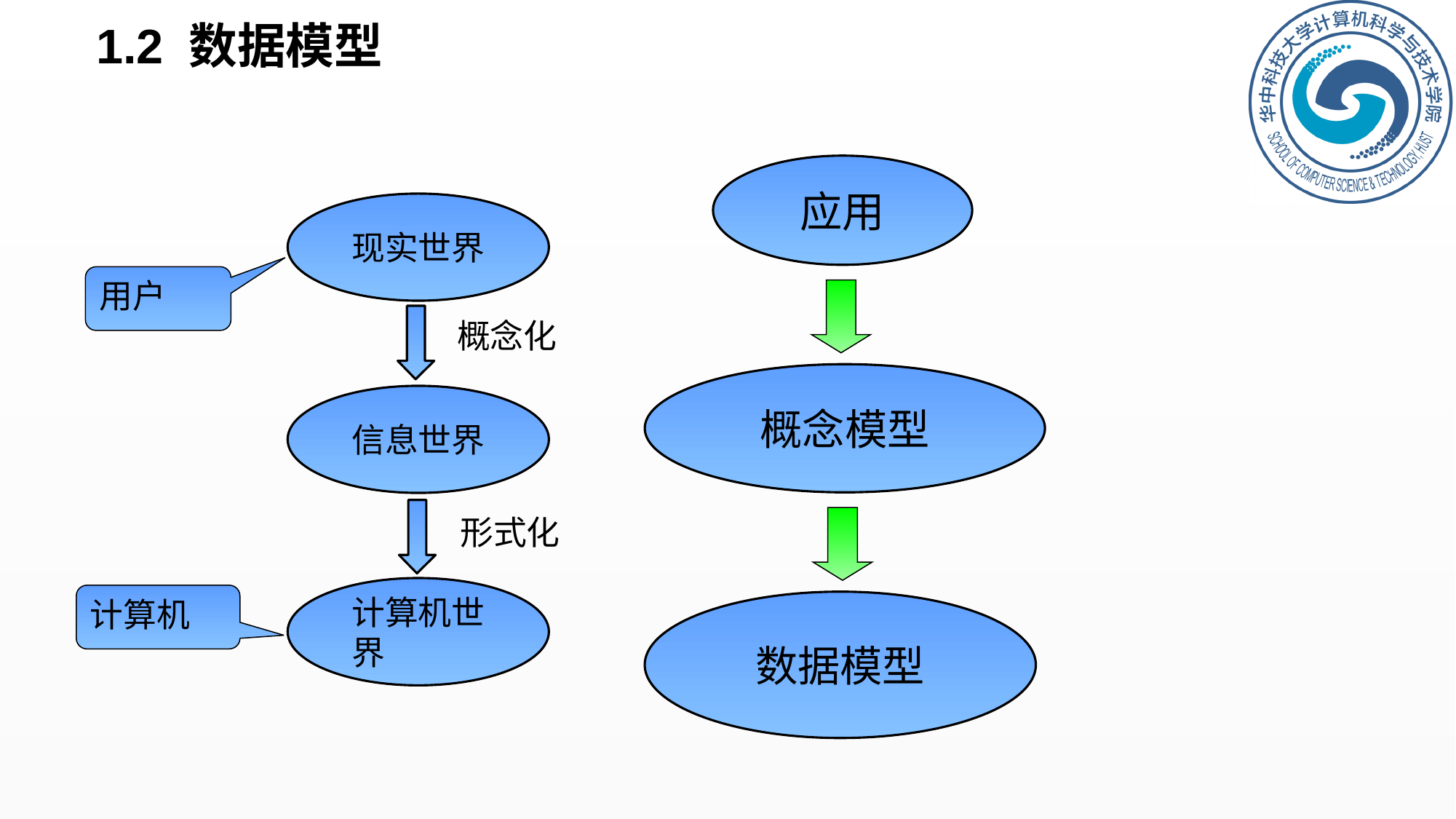

1.2 数据模型
应用

概念模型

数据模型
现实世界
用户

概念化
信息世界

形式化
计算机世界
计算机